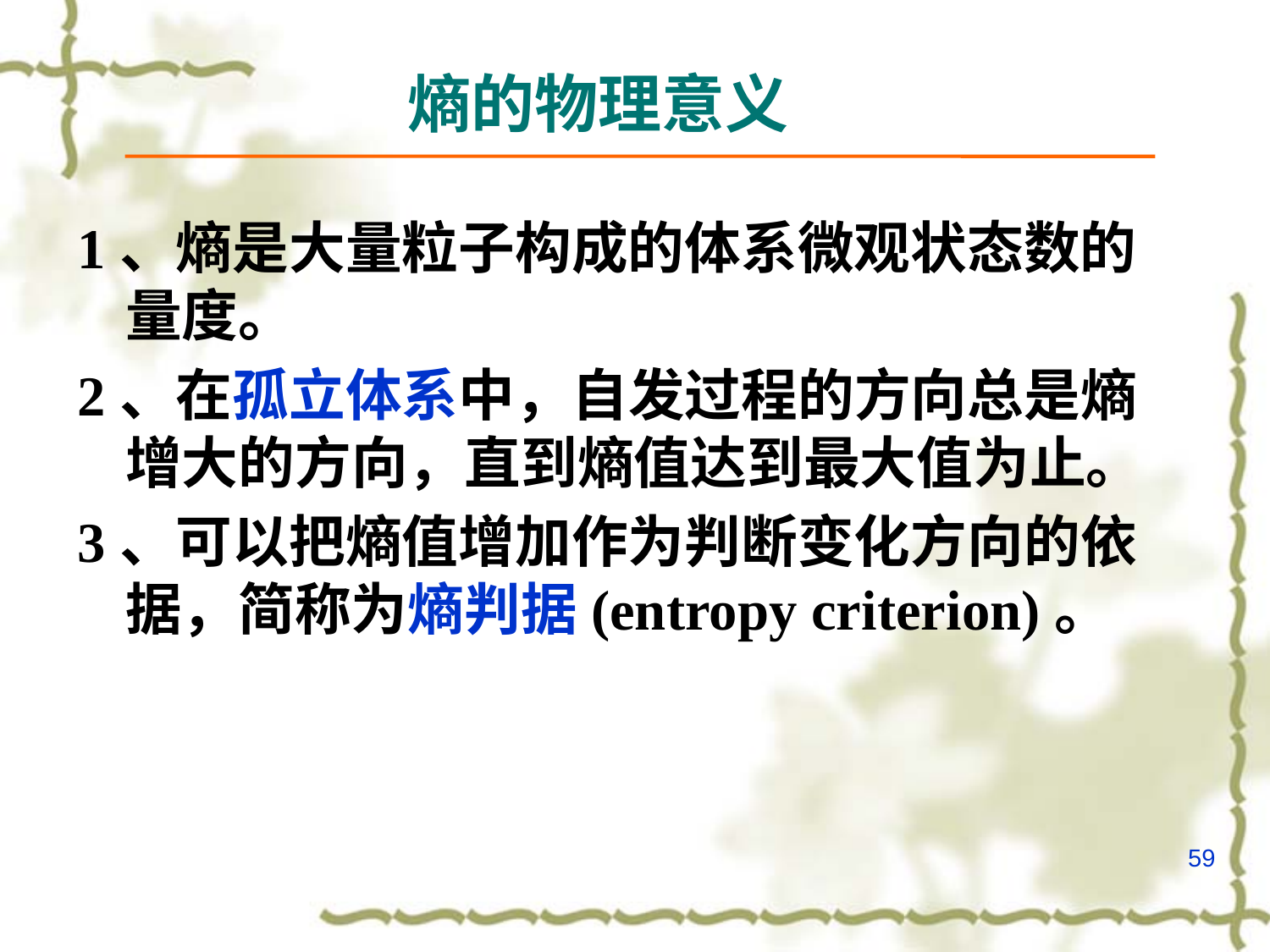

# 熵的物理意义

1、熵是大量粒子构成的体系微观状态数的量度。
2、在孤立体系中，自发过程的方向总是熵增大的方向，直到熵值达到最大值为止。
3、可以把熵值增加作为判断变化方向的依据，简称为熵判据(entropy criterion)。
59